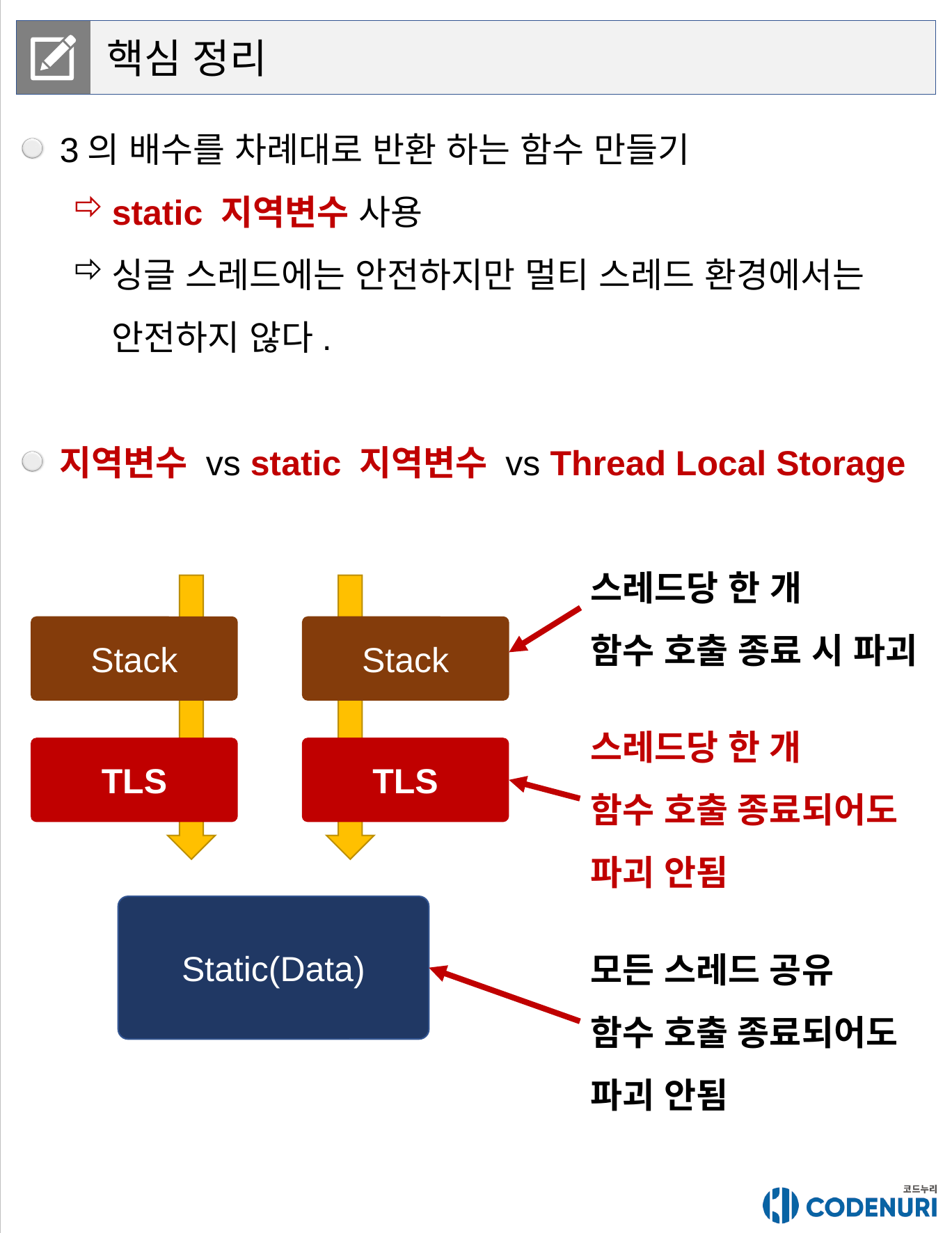

핵심 정리

3의 배수를 차례대로 반환 하는 함수 만들기
static 지역변수 사용
싱글 스레드에는 안전하지만 멀티 스레드 환경에서는 안전하지 않다.

지역변수 vs static 지역변수 vs Thread Local Storage
스레드당 한 개
함수 호출 종료 시 파괴

Stack
Stack
스레드당 한 개
함수 호출 종료되어도
파괴 안됨
TLS
TLS
Static(Data)
모든 스레드 공유
함수 호출 종료되어도
파괴 안됨